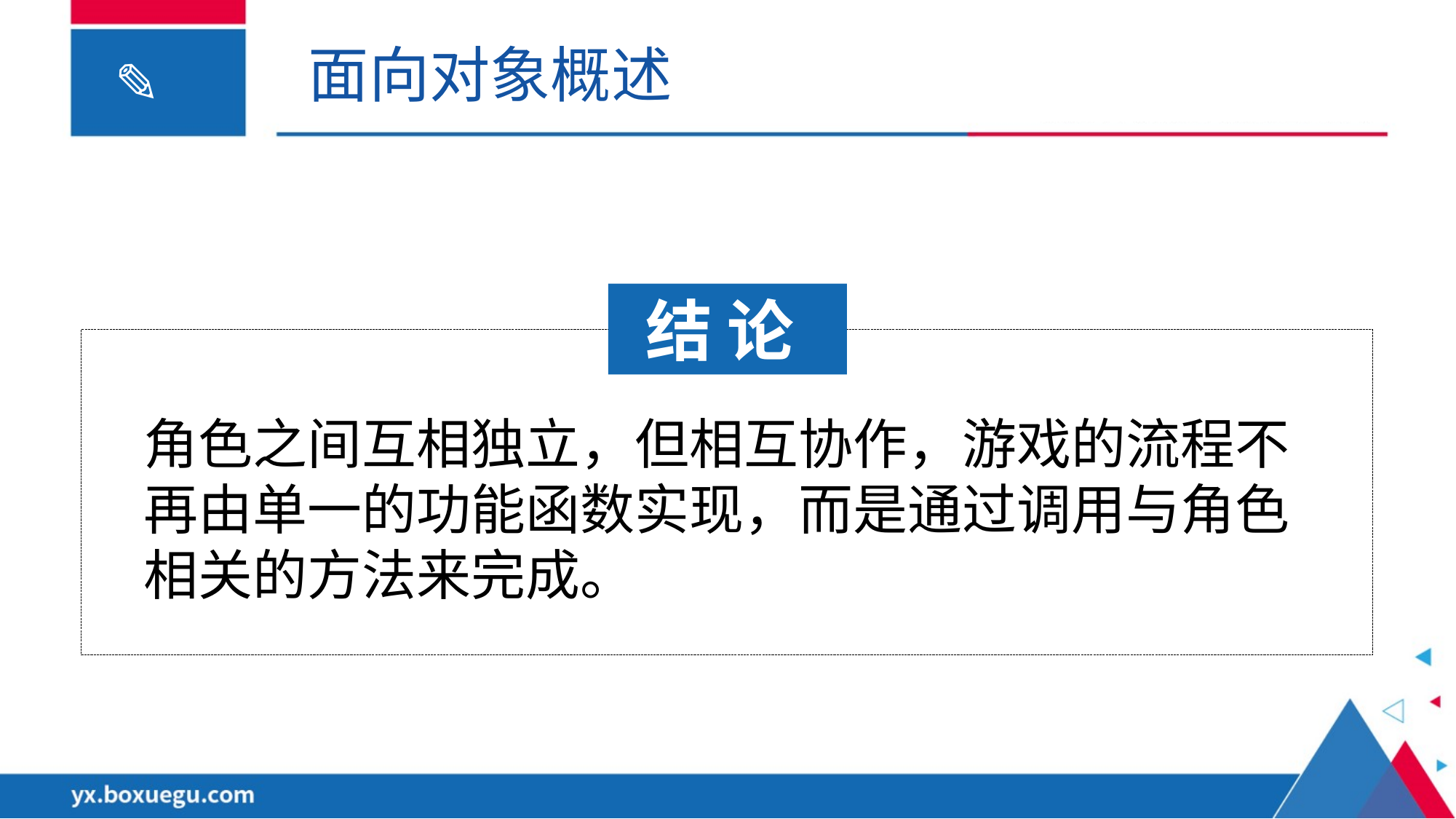

面向对象概述
结 论

角色之间互相独立，但相互协作，游戏的流程不再由单一的功能函数实现，而是通过调用与角色相关的方法来完成。